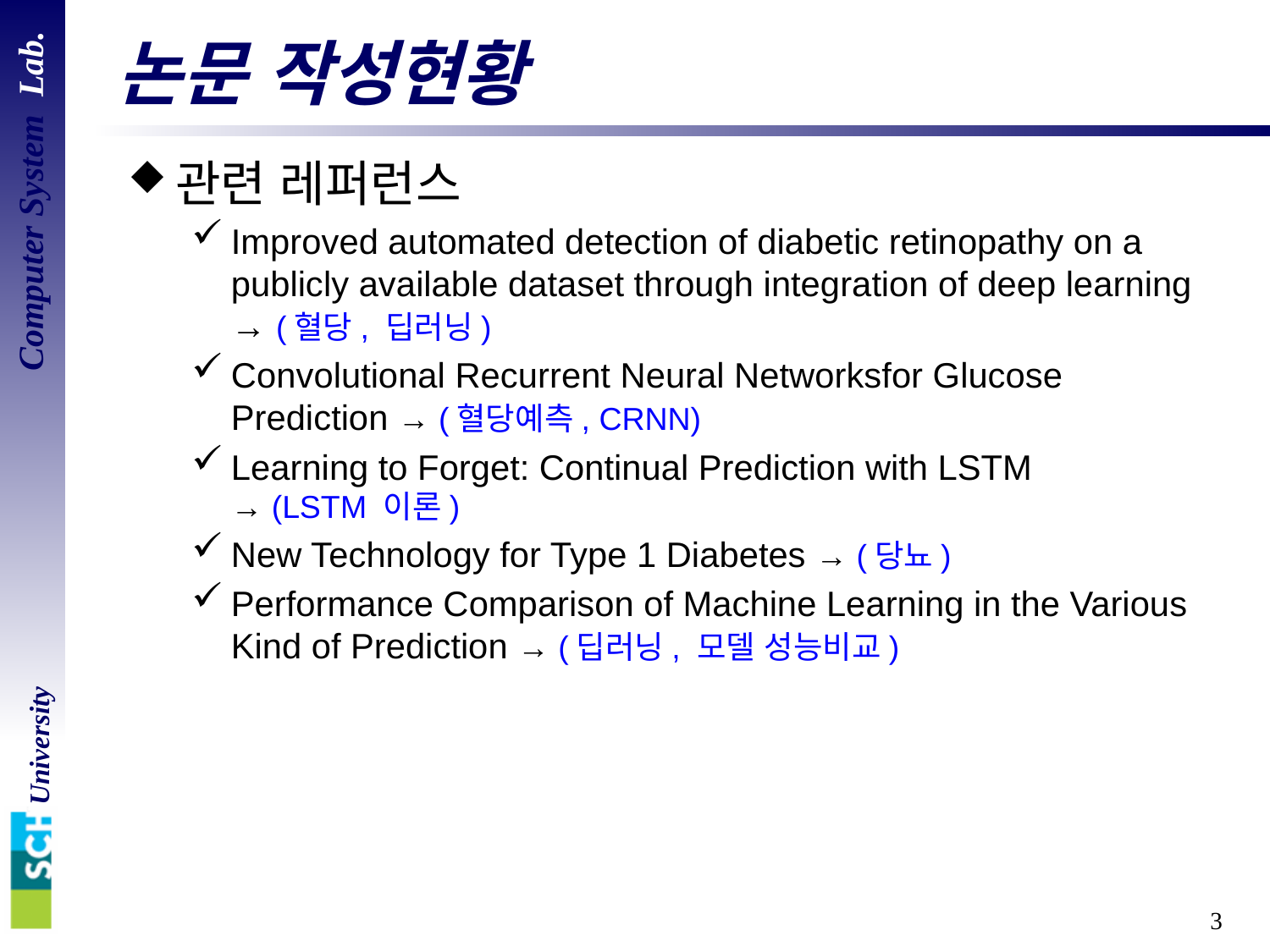

# 논문 작성현황
관련 레퍼런스
Improved automated detection of diabetic retinopathy on a publicly available dataset through integration of deep learning → (혈당, 딥러닝)
Convolutional Recurrent Neural Networksfor Glucose Prediction → (혈당예측, CRNN)
Learning to Forget: Continual Prediction with LSTM
→ (LSTM 이론)
New Technology for Type 1 Diabetes → (당뇨)
Performance Comparison of Machine Learning in the Various Kind of Prediction → (딥러닝, 모델 성능비교)